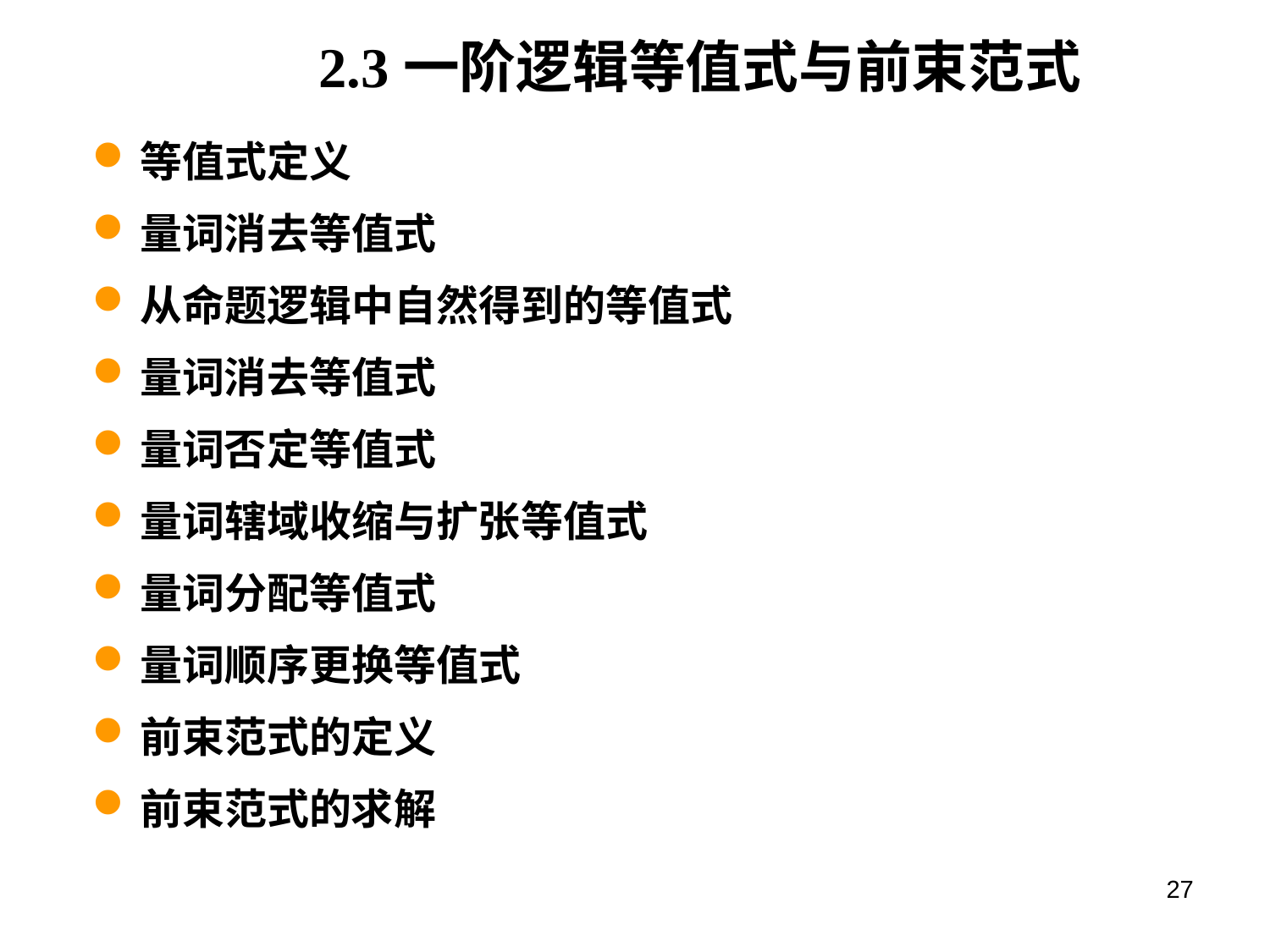

# 2.3一阶逻辑等值式与前束范式
等值式定义
量词消去等值式
从命题逻辑中自然得到的等值式
量词消去等值式
量词否定等值式
量词辖域收缩与扩张等值式
量词分配等值式
量词顺序更换等值式
前束范式的定义
前束范式的求解
27